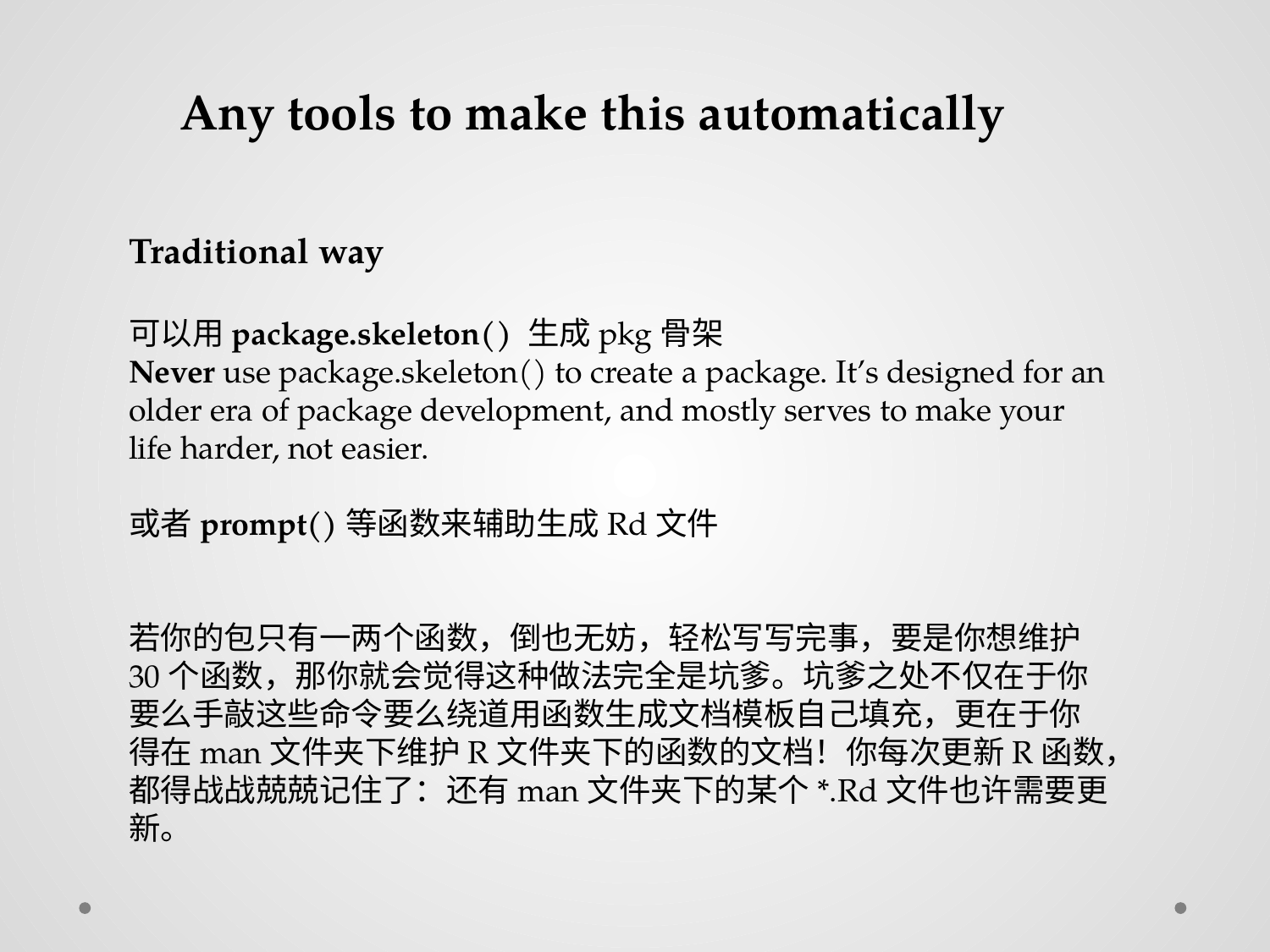

Any tools to make this automatically
Traditional way

可以用package.skeleton() 生成pkg骨架
Never use package.skeleton() to create a package. It’s designed for an older era of package development, and mostly serves to make your life harder, not easier.

或者prompt()等函数来辅助生成Rd文件

若你的包只有一两个函数，倒也无妨，轻松写写完事，要是你想维护30个函数，那你就会觉得这种做法完全是坑爹。坑爹之处不仅在于你要么手敲这些命令要么绕道用函数生成文档模板自己填充，更在于你得在man文件夹下维护R文件夹下的函数的文档！你每次更新R函数，都得战战兢兢记住了：还有man文件夹下的某个*.Rd文件也许需要更新。